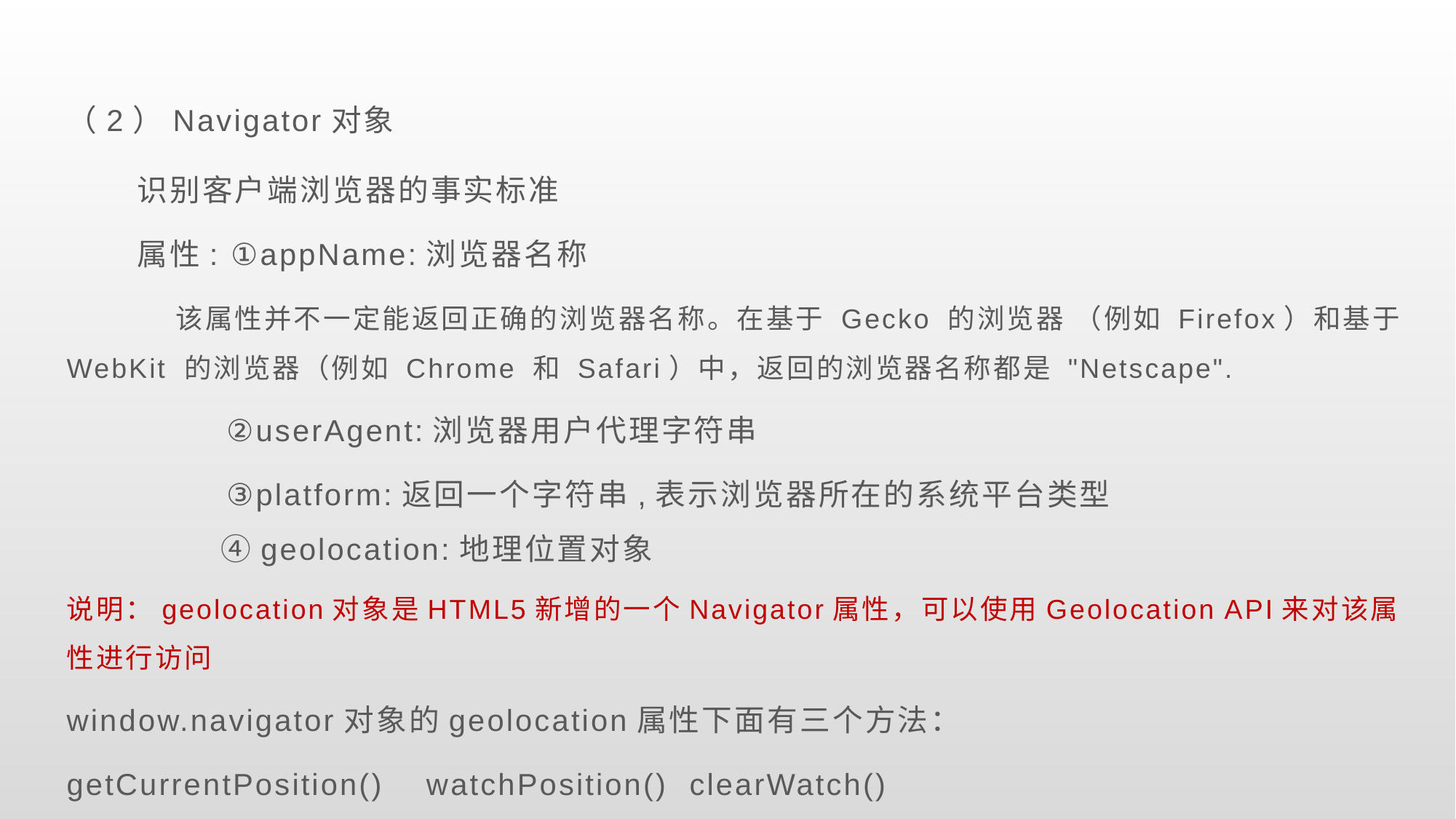

（2）Navigator对象
       识别客户端浏览器的事实标准
       属性: ①appName:浏览器名称
	该属性并不一定能返回正确的浏览器名称。在基于 Gecko 的浏览器 （例如 Firefox）和基于 WebKit 的浏览器（例如 Chrome 和 Safari）中，返回的浏览器名称都是 "Netscape".
               ②userAgent:浏览器用户代理字符串
               ③platform:返回一个字符串,表示浏览器所在的系统平台类型	     	   	 	     ④geolocation:地理位置对象
说明：geolocation对象是HTML5新增的一个Navigator属性，可以使用Geolocation API来对该属性进行访问
window.navigator对象的geolocation属性下面有三个方法：
getCurrentPosition()    watchPosition()  clearWatch()